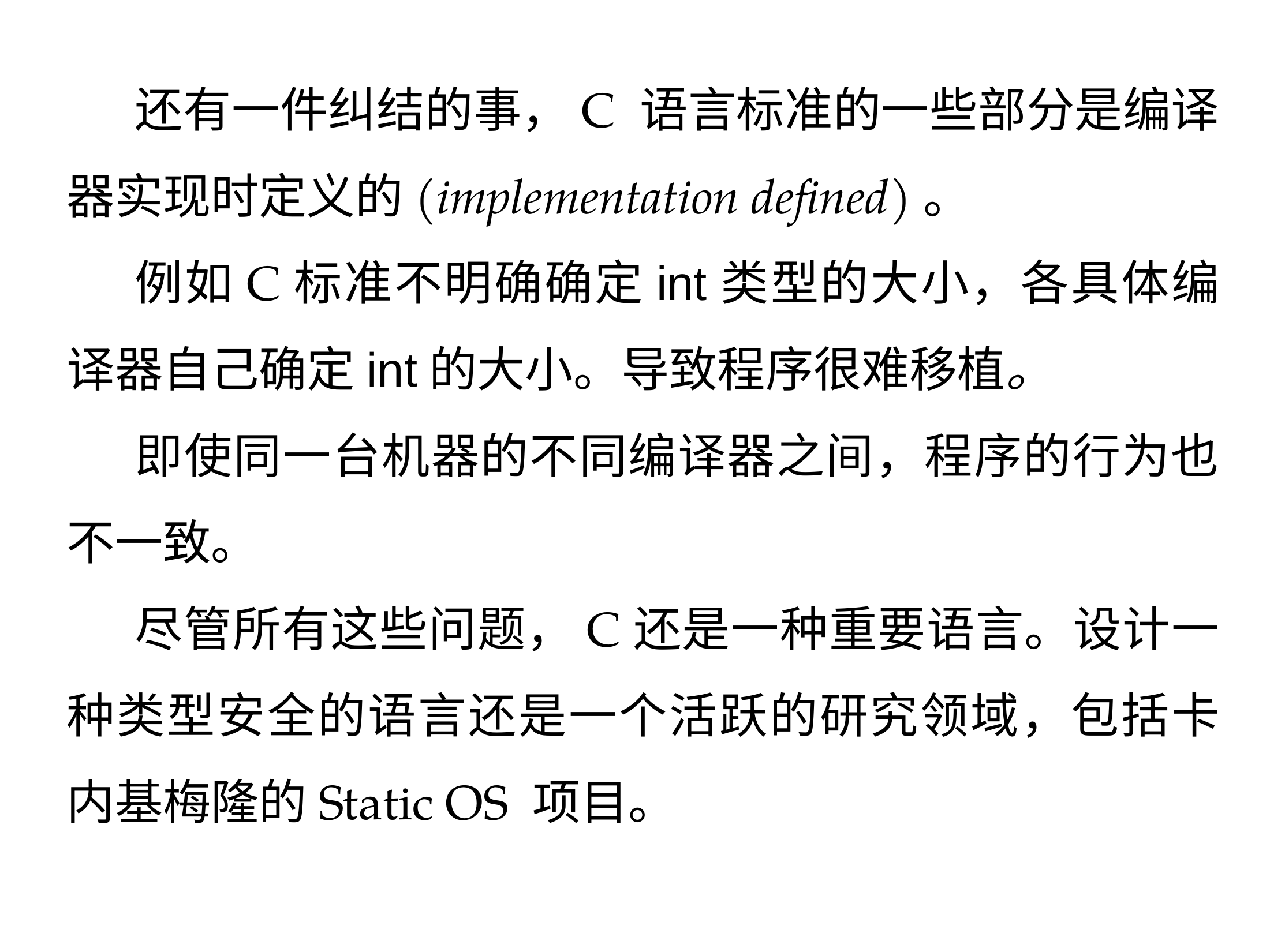

还有一件纠结的事，C 语言标准的一些部分是编译器实现时定义的(implementation defined)。
例如C标准不明确确定int类型的大小，各具体编译器自己确定int的大小。导致程序很难移植。
即使同一台机器的不同编译器之间，程序的行为也不一致。
尽管所有这些问题，C还是一种重要语言。设计一种类型安全的语言还是一个活跃的研究领域，包括卡内基梅隆的Static OS 项目。
MARCH 25, 2014